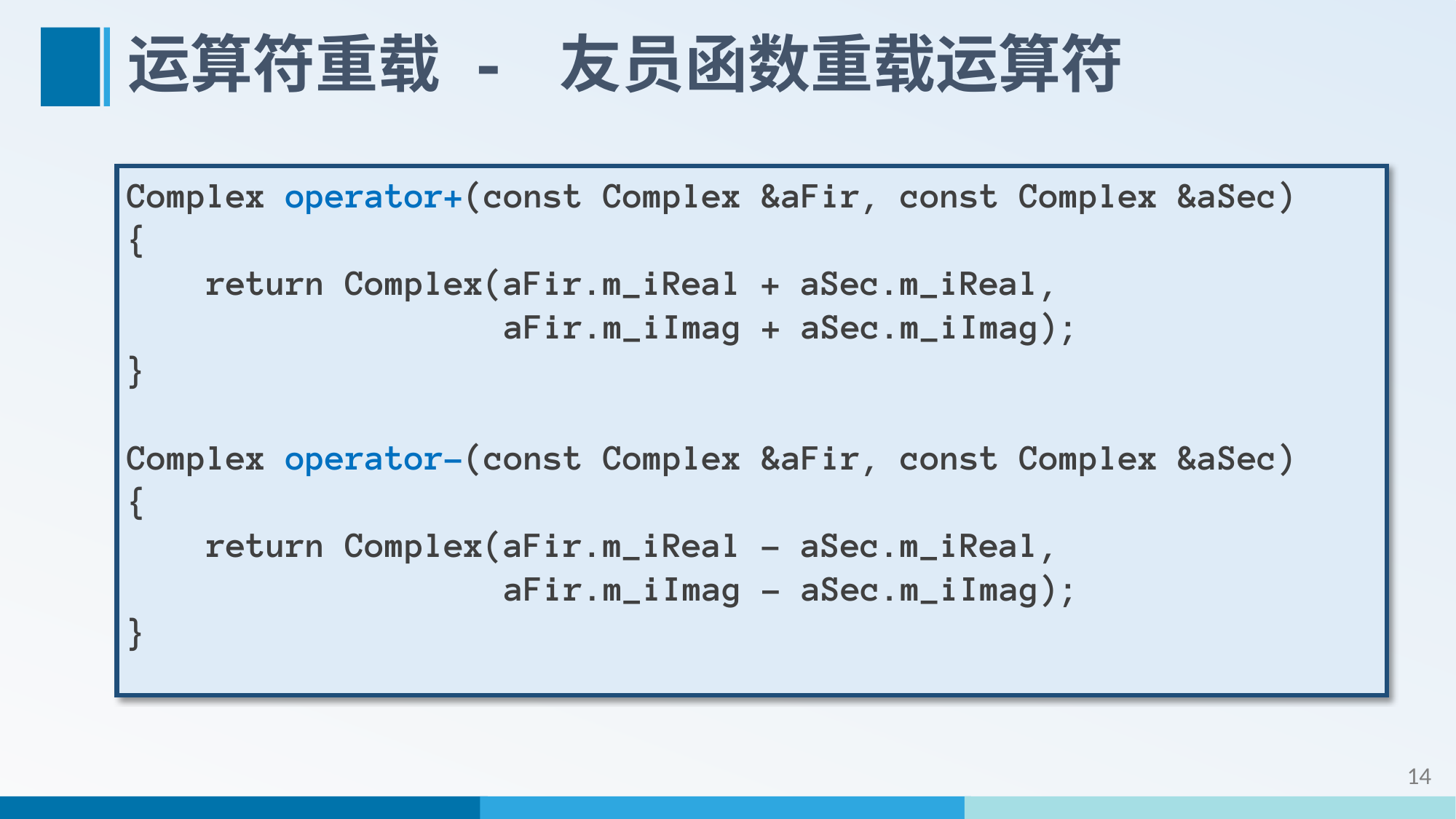

# 运算符重载 - 友员函数重载运算符
Complex operator+(const Complex &aFir, const Complex &aSec)
{
    return Complex(aFir.m_iReal + aSec.m_iReal,
		        aFir.m_iImag + aSec.m_iImag);
}

Complex operator-(const Complex &aFir, const Complex &aSec)
{
    return Complex(aFir.m_iReal - aSec.m_iReal,
		        aFir.m_iImag - aSec.m_iImag);
}